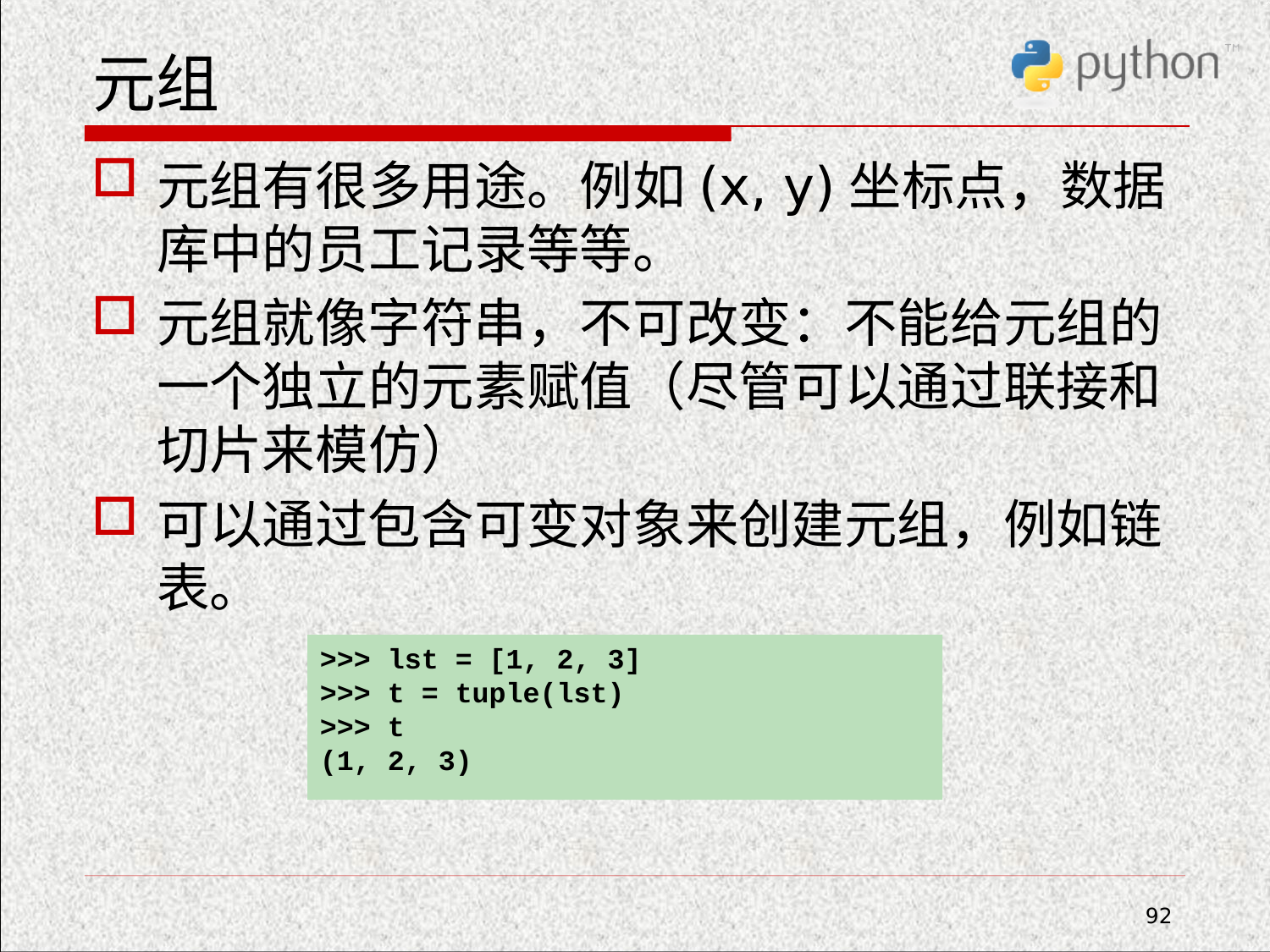

# 元组
元组有很多用途。例如(x, y)坐标点，数据库中的员工记录等等。
元组就像字符串，不可改变：不能给元组的一个独立的元素赋值（尽管可以通过联接和切片来模仿）
可以通过包含可变对象来创建元组，例如链表。

>>> lst = [1, 2, 3]
>>> t = tuple(lst)
>>> t
(1, 2, 3)
92